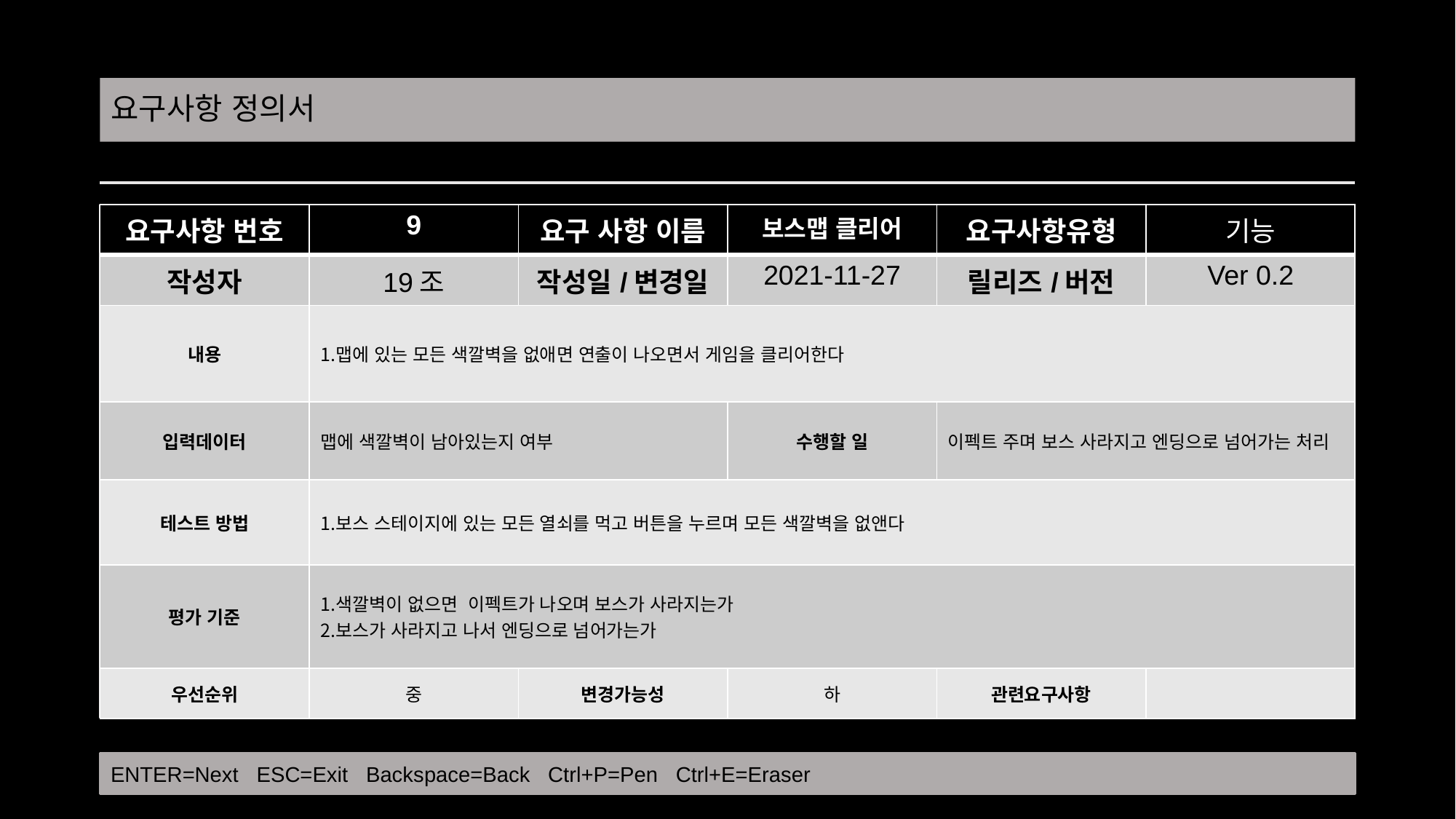

# 요구사항 정의서

| 요구사항 번호 | 9 | 요구 사항 이름 | 보스맵 클리어 | 요구사항유형 | 기능 |
| --- | --- | --- | --- | --- | --- |
| 작성자 | 19조 | 작성일/변경일 | 2021-11-27 | 릴리즈/버전 | Ver 0.2 |
| 내용 | 맵에 있는 모든 색깔벽을 없애면 연출이 나오면서 게임을 클리어한다 |  |  |  |  |
| 입력데이터 | 맵에 색깔벽이 남아있는지 여부 |  | 수행할 일 | 이펙트 주며 보스 사라지고 엔딩으로 넘어가는 처리 |  |
| 테스트 방법 | 보스 스테이지에 있는 모든 열쇠를 먹고 버튼을 누르며 모든 색깔벽을 없앤다 |  |  |  |  |
| 평가 기준 | 색깔벽이 없으면 이펙트가 나오며 보스가 사라지는가 보스가 사라지고 나서 엔딩으로 넘어가는가 |  |  |  |  |
| 우선순위 | 중 | 변경가능성 | 하 | 관련요구사항 |  |